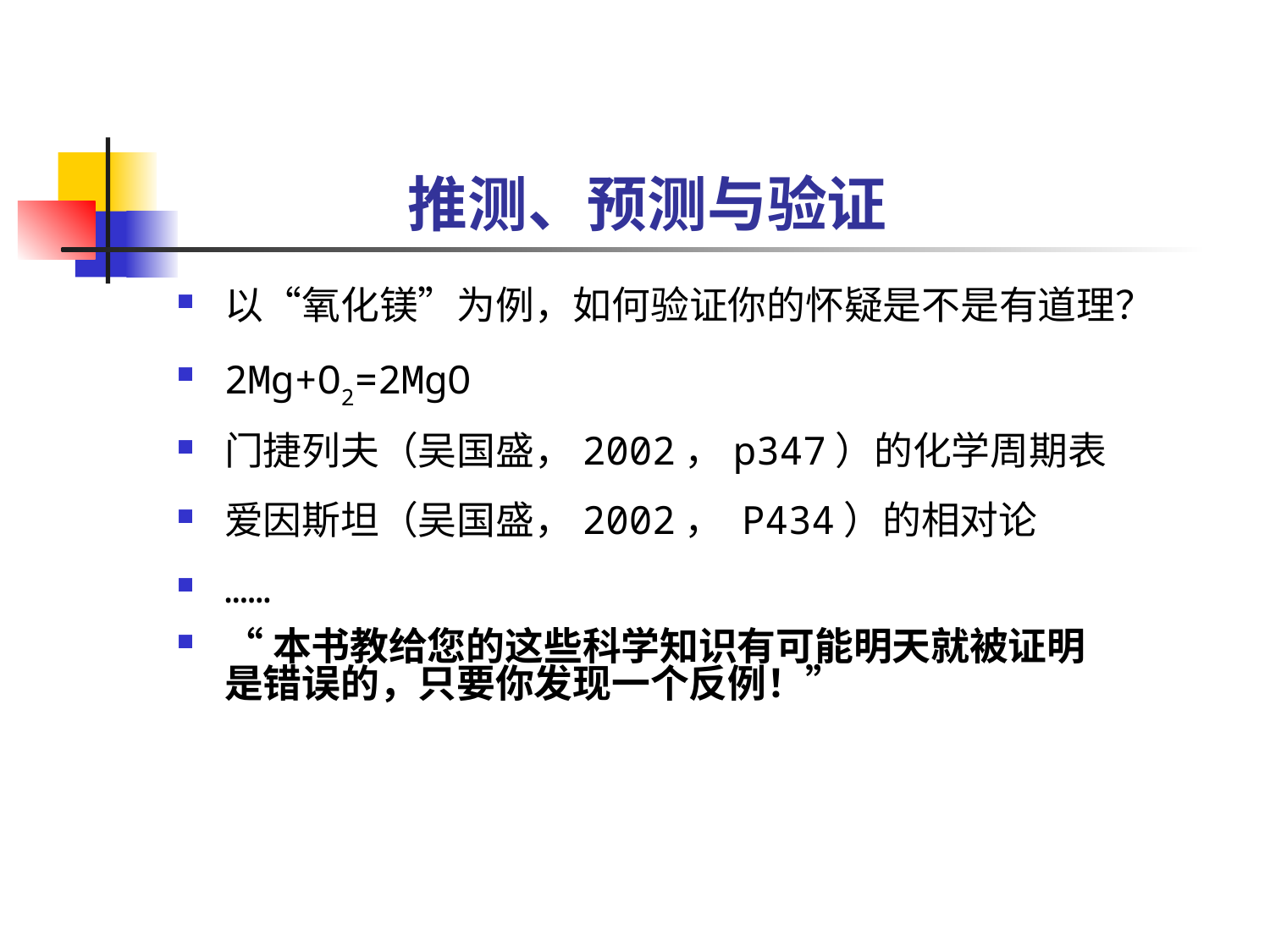

# 推测、预测与验证
以“氧化镁”为例，如何验证你的怀疑是不是有道理？
2Mg+O2=2MgO
门捷列夫（吴国盛，2002，p347）的化学周期表
爱因斯坦（吴国盛，2002， P434）的相对论
……
“本书教给您的这些科学知识有可能明天就被证明是错误的，只要你发现一个反例！”